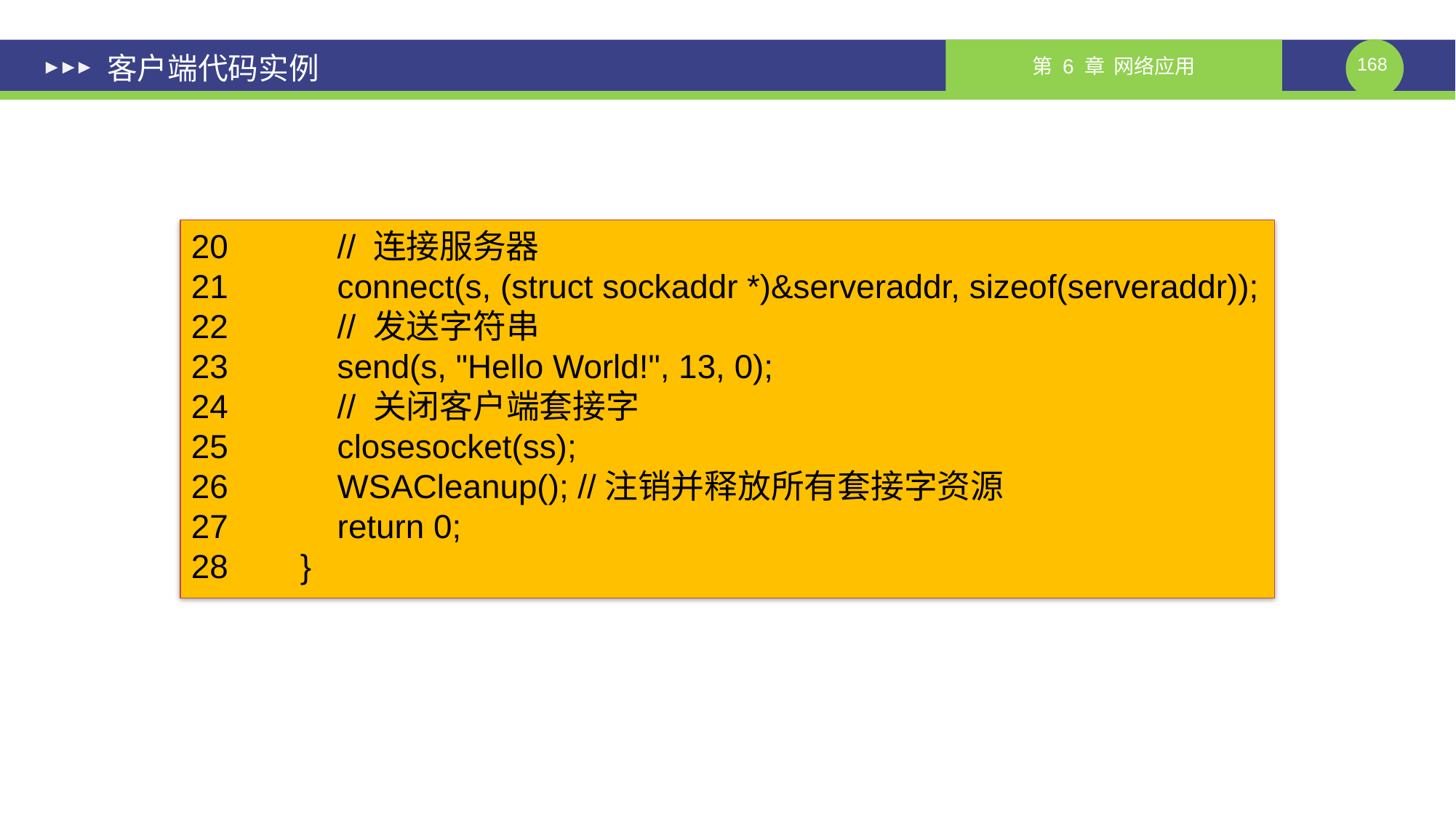

# 客户端代码实例
20	    // 连接服务器
21	    connect(s, (struct sockaddr *)&serveraddr, sizeof(serveraddr));
22	    // 发送字符串
23	    send(s, "Hello World!", 13, 0);
24	    // 关闭客户端套接字
25	    closesocket(ss);
26	    WSACleanup(); //注销并释放所有套接字资源
27	    return 0;
28	}
课件制作人：谢钧  谢希仁